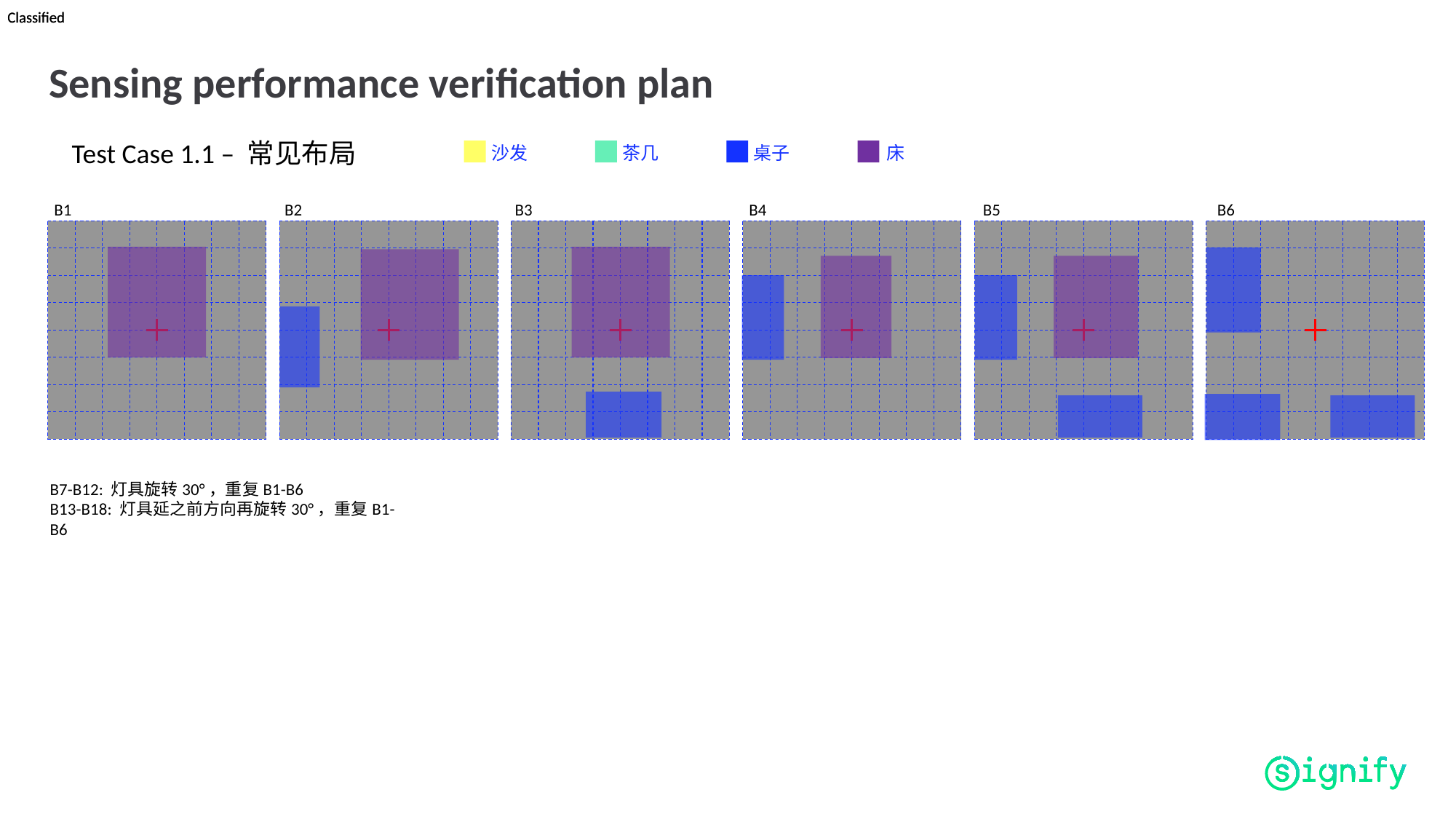

# Sensing performance verification plan
Test Case 1.1 – 常见布局
沙发
茶几
桌子
床

B1
B2
B3
B4
B5
B6

B7-B12: 灯具旋转30°，重复B1-B6
B13-B18: 灯具延之前方向再旋转30°，重复B1-B6